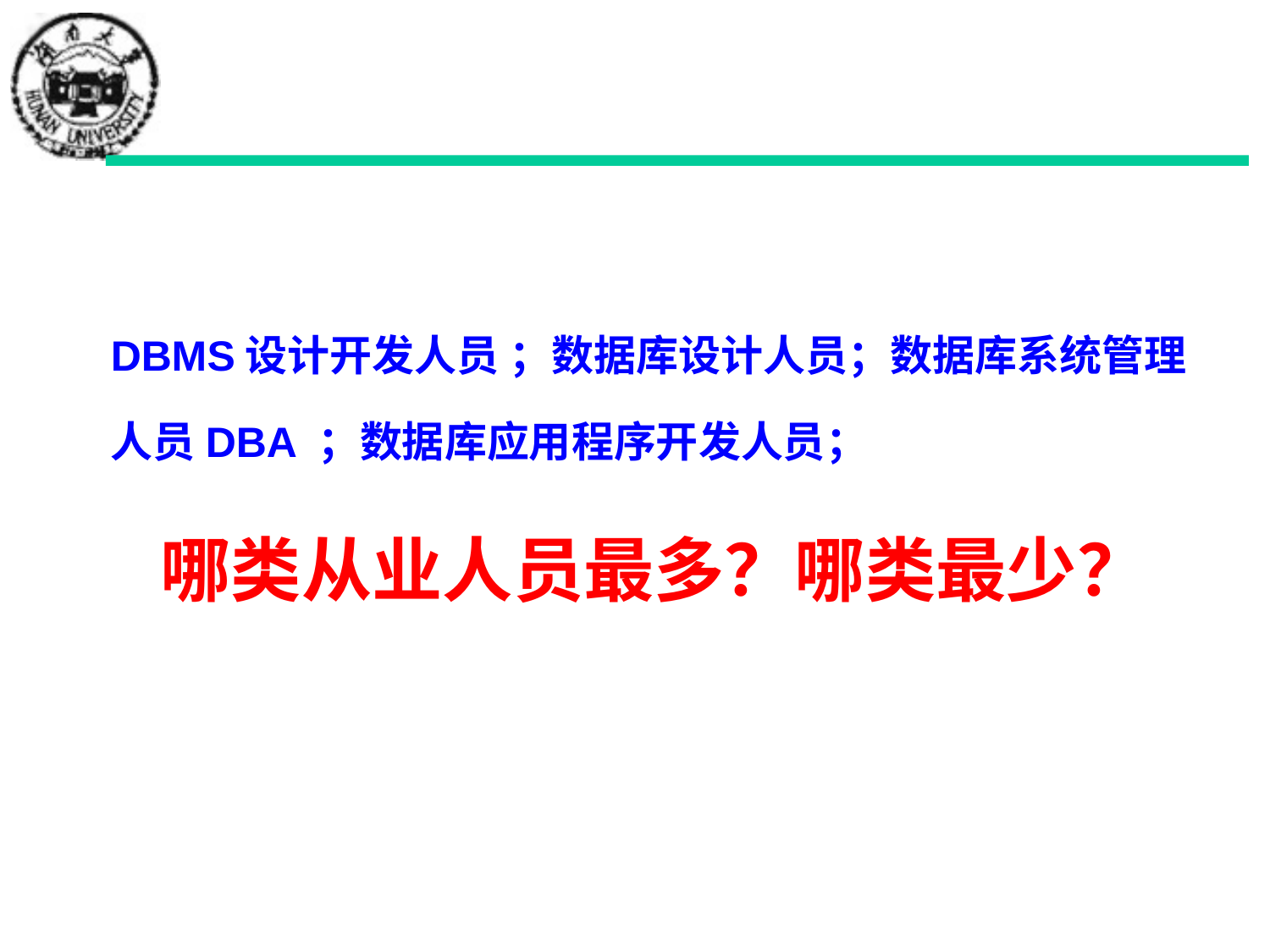

DBMS设计开发人员 ；数据库设计人员；数据库系统管理人员DBA ；数据库应用程序开发人员；
      哪类从业人员最多？哪类最少？